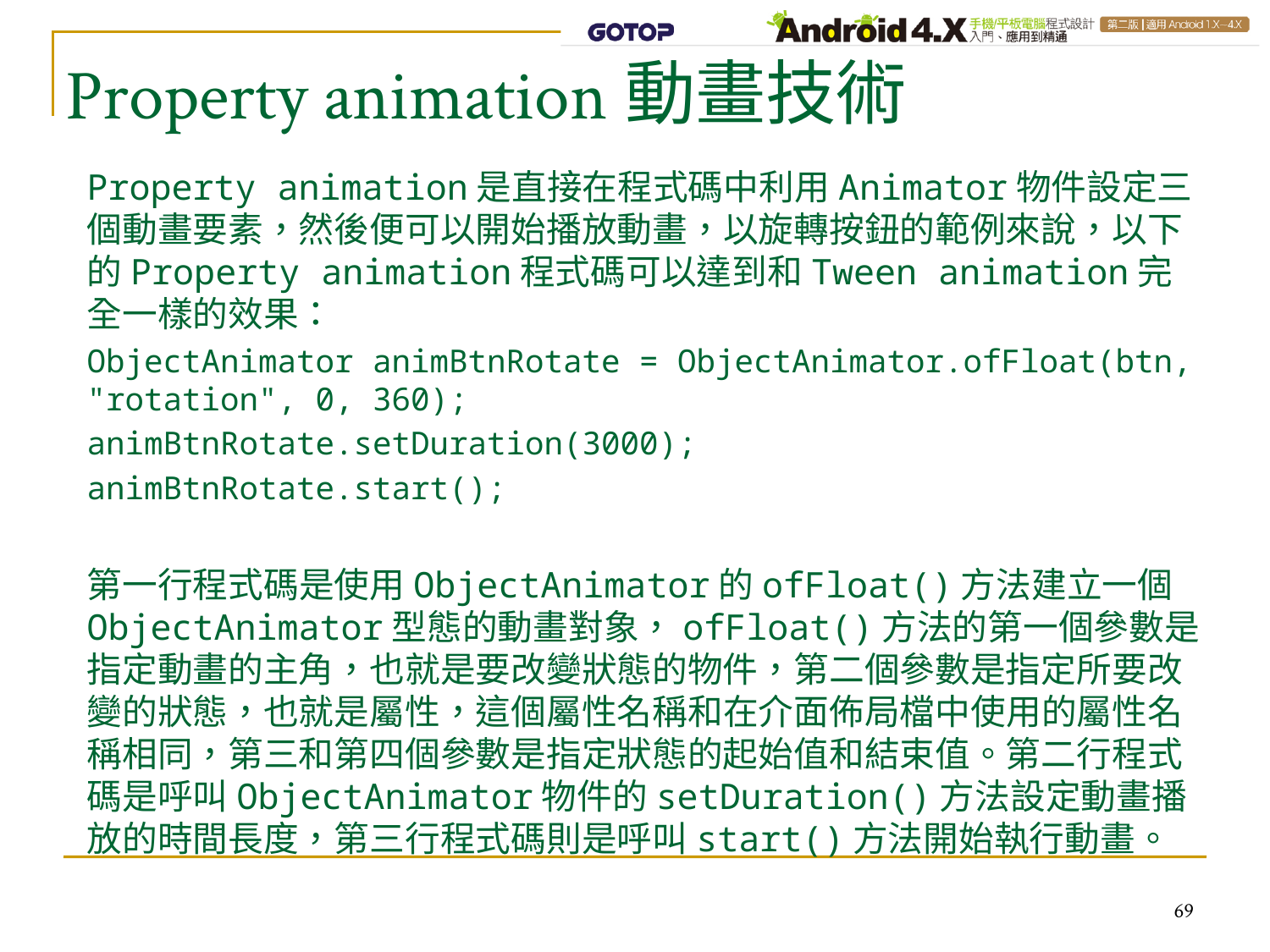

Property animation動畫技術
Property animation是直接在程式碼中利用Animator物件設定三個動畫要素，然後便可以開始播放動畫，以旋轉按鈕的範例來說，以下的Property animation程式碼可以達到和Tween animation完全一樣的效果：
ObjectAnimator animBtnRotate = ObjectAnimator.ofFloat(btn, "rotation", 0, 360);
animBtnRotate.setDuration(3000);
animBtnRotate.start();

第一行程式碼是使用ObjectAnimator的ofFloat()方法建立一個ObjectAnimator型態的動畫對象，ofFloat()方法的第一個參數是指定動畫的主角，也就是要改變狀態的物件，第二個參數是指定所要改變的狀態，也就是屬性，這個屬性名稱和在介面佈局檔中使用的屬性名稱相同，第三和第四個參數是指定狀態的起始值和結束值。第二行程式碼是呼叫ObjectAnimator物件的setDuration()方法設定動畫播放的時間長度，第三行程式碼則是呼叫start()方法開始執行動畫。
69